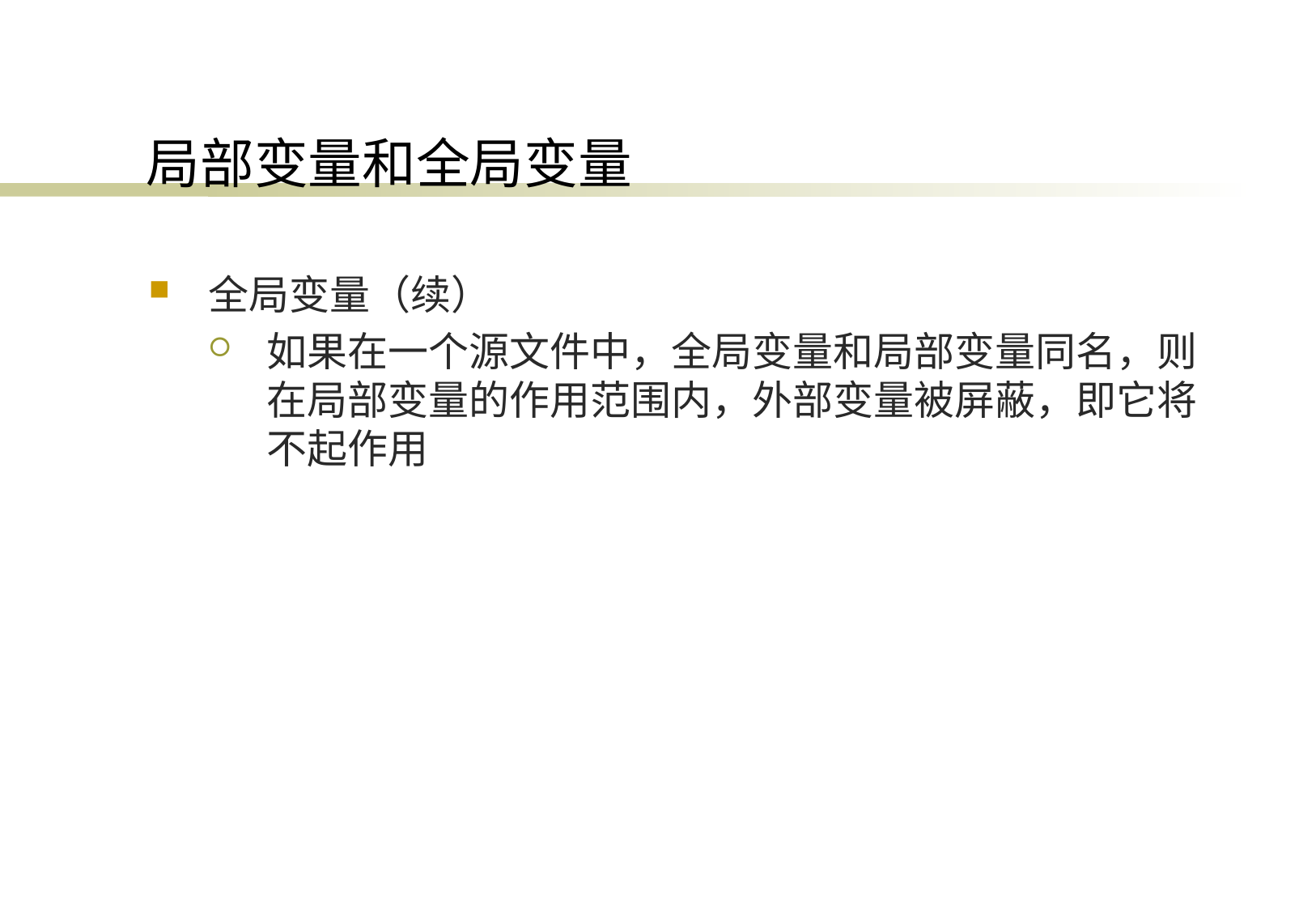

# 局部变量和全局变量
全局变量（续）
如果在一个源文件中，全局变量和局部变量同名，则在局部变量的作用范围内，外部变量被屏蔽，即它将不起作用